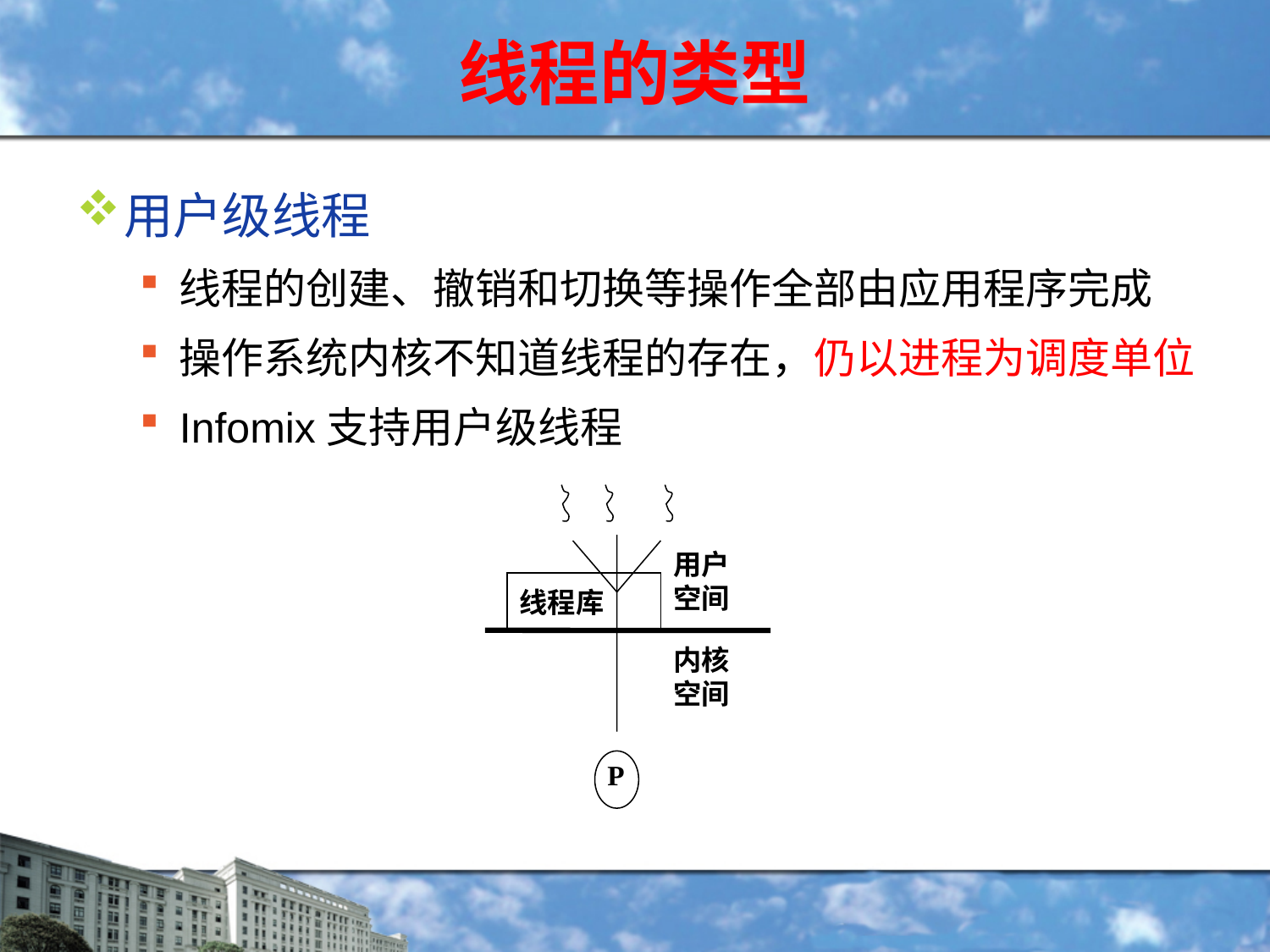

# 线程的类型
用户级线程
线程的创建、撤销和切换等操作全部由应用程序完成
操作系统内核不知道线程的存在，仍以进程为调度单位
Infomix支持用户级线程

用户
空间

线程库

内核
空间

P